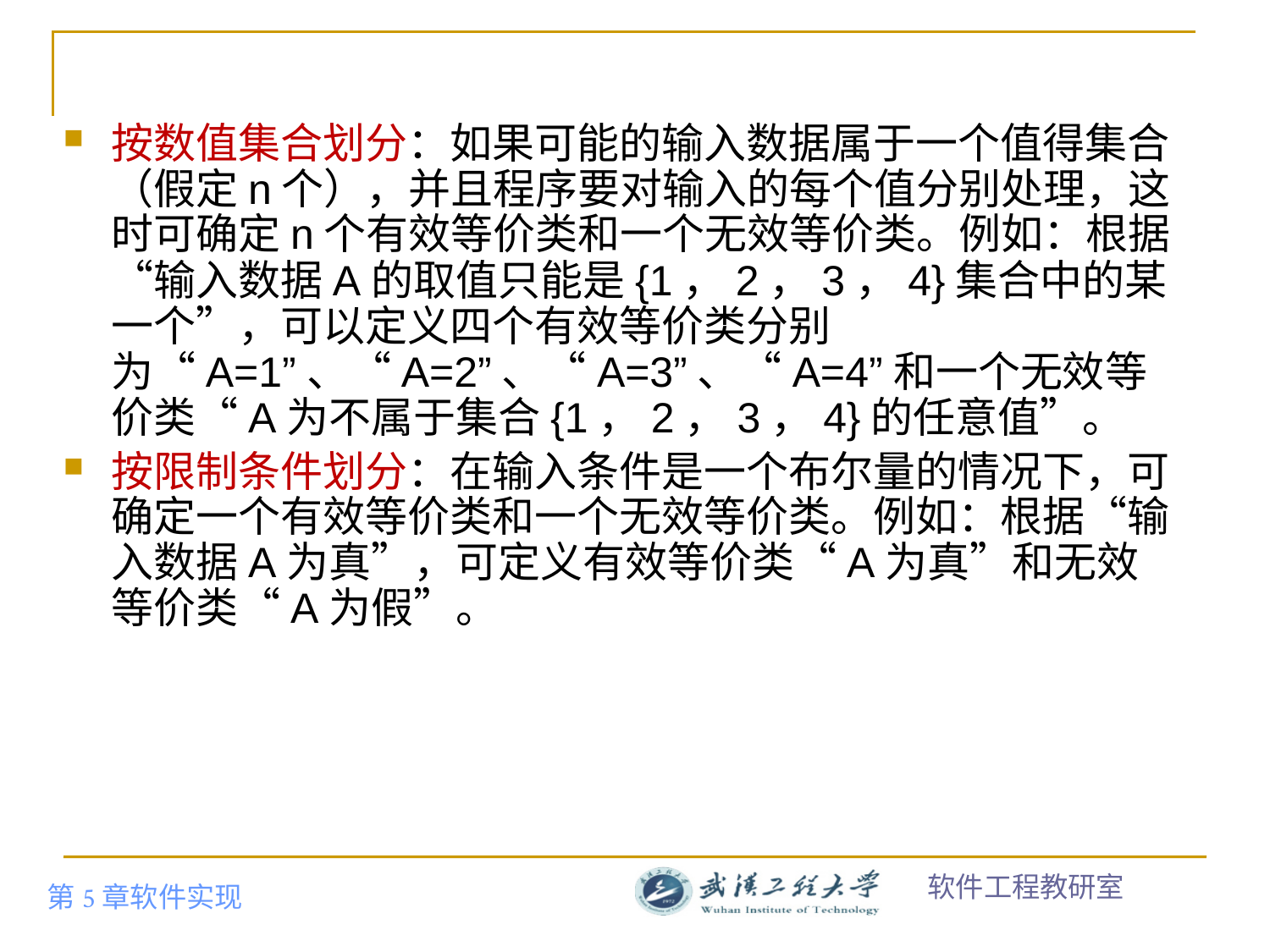

按数值集合划分：如果可能的输入数据属于一个值得集合（假定n个），并且程序要对输入的每个值分别处理，这时可确定n个有效等价类和一个无效等价类。例如：根据“输入数据A的取值只能是{1，2，3，4}集合中的某一个”，可以定义四个有效等价类分别为“A=1”、“A=2”、“A=3”、“A=4”和一个无效等价类“A为不属于集合{1，2，3，4}的任意值”。
按限制条件划分：在输入条件是一个布尔量的情况下，可确定一个有效等价类和一个无效等价类。例如：根据“输入数据A为真”，可定义有效等价类“A为真”和无效等价类“A为假”。